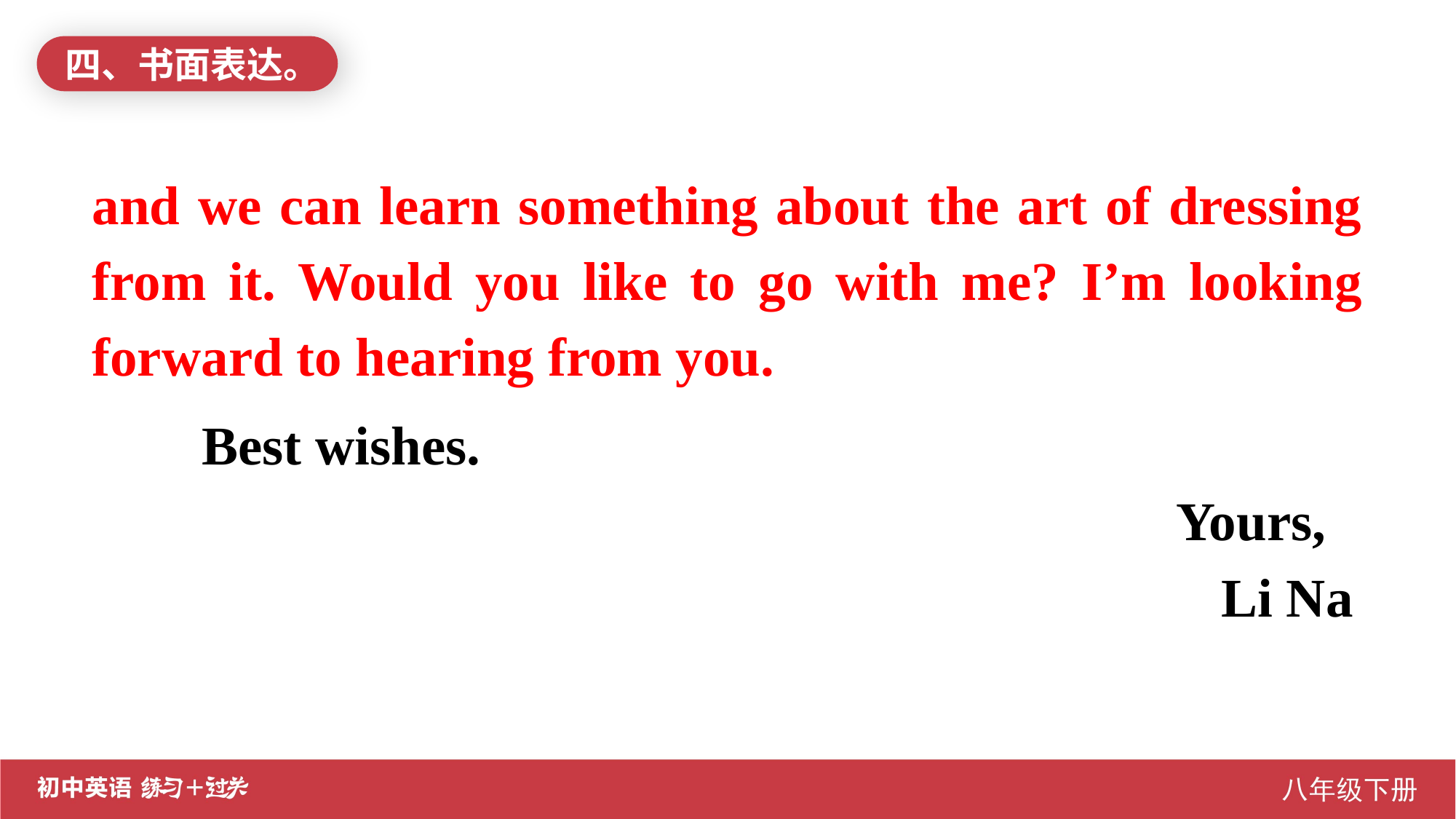

四、书面表达。
and we can learn something about the art of dressing from it. Would you like to go with me? I’m looking forward to hearing from you.
	  Best wishes.
Yours,
Li Na